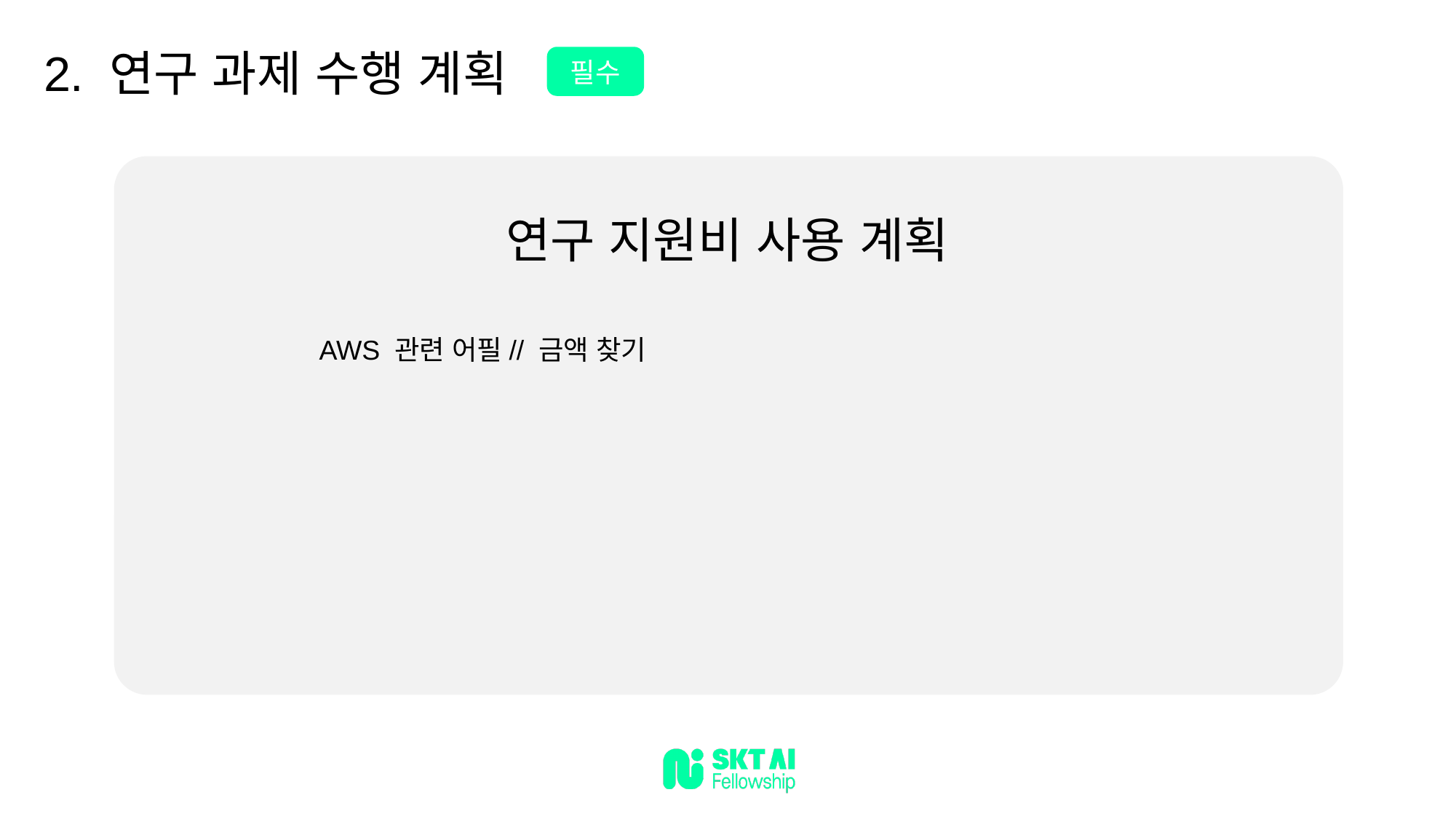

2. 연구 과제 수행 계획
필수

연구 지원비 사용 계획
AWS 관련 어필// 금액 찾기